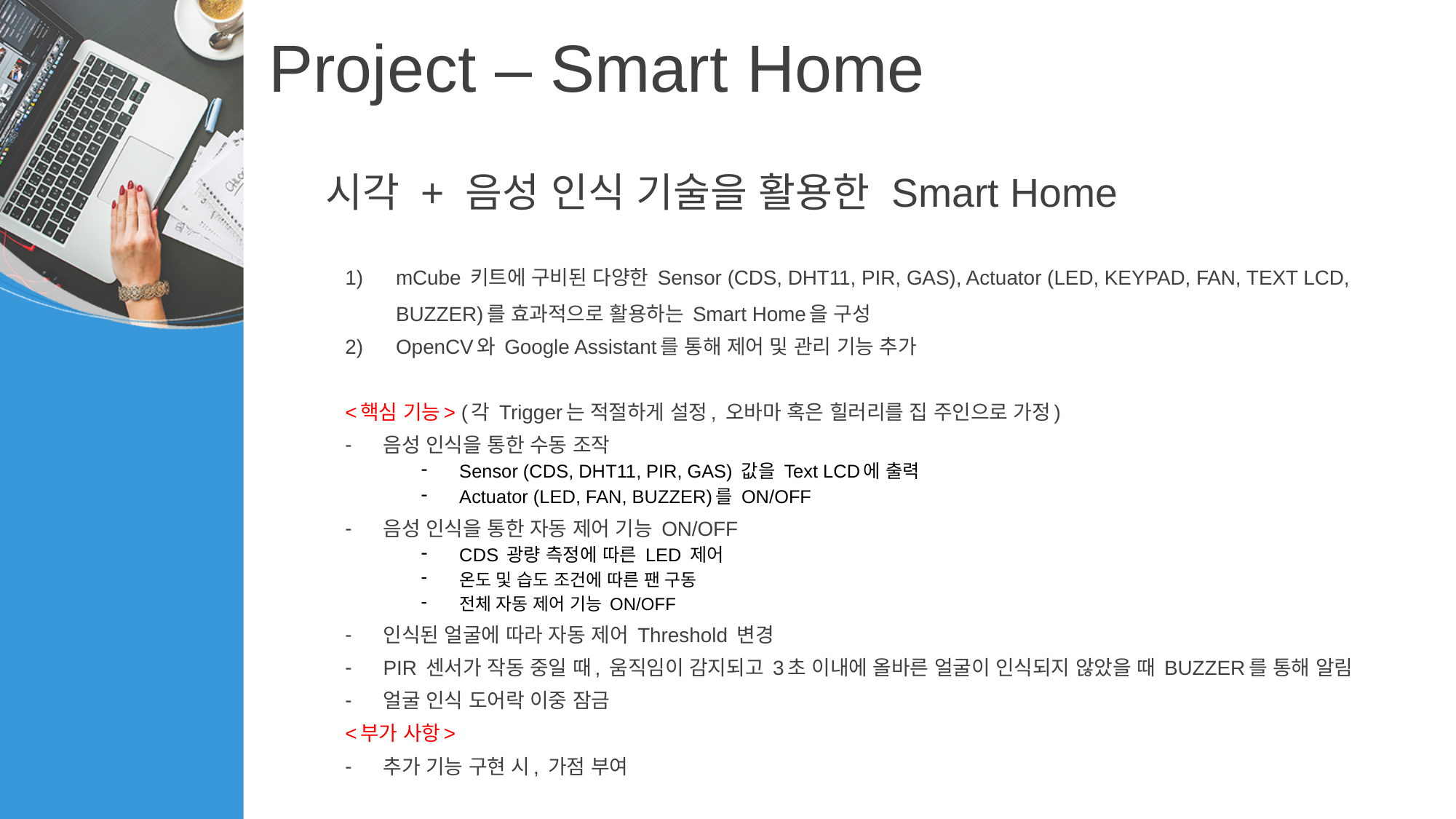

# Project – Smart Home
시각 + 음성 인식 기술을 활용한 Smart Home
mCube 키트에 구비된 다양한 Sensor (CDS, DHT11, PIR, GAS), Actuator (LED, KEYPAD, FAN, TEXT LCD, BUZZER)를 효과적으로 활용하는 Smart Home을 구성
OpenCV와 Google Assistant를 통해 제어 및 관리 기능 추가

<핵심 기능> (각 Trigger는 적절하게 설정, 오바마 혹은 힐러리를 집 주인으로 가정)
음성 인식을 통한 수동 조작
Sensor (CDS, DHT11, PIR, GAS) 값을 Text LCD에 출력
Actuator (LED, FAN, BUZZER)를 ON/OFF
음성 인식을 통한 자동 제어 기능 ON/OFF
CDS 광량 측정에 따른 LED 제어
온도 및 습도 조건에 따른 팬 구동
전체 자동 제어 기능 ON/OFF
인식된 얼굴에 따라 자동 제어 Threshold 변경
PIR 센서가 작동 중일 때, 움직임이 감지되고 3초 이내에 올바른 얼굴이 인식되지 않았을 때 BUZZER를 통해 알림
얼굴 인식 도어락 이중 잠금
<부가 사항>
추가 기능 구현 시, 가점 부여